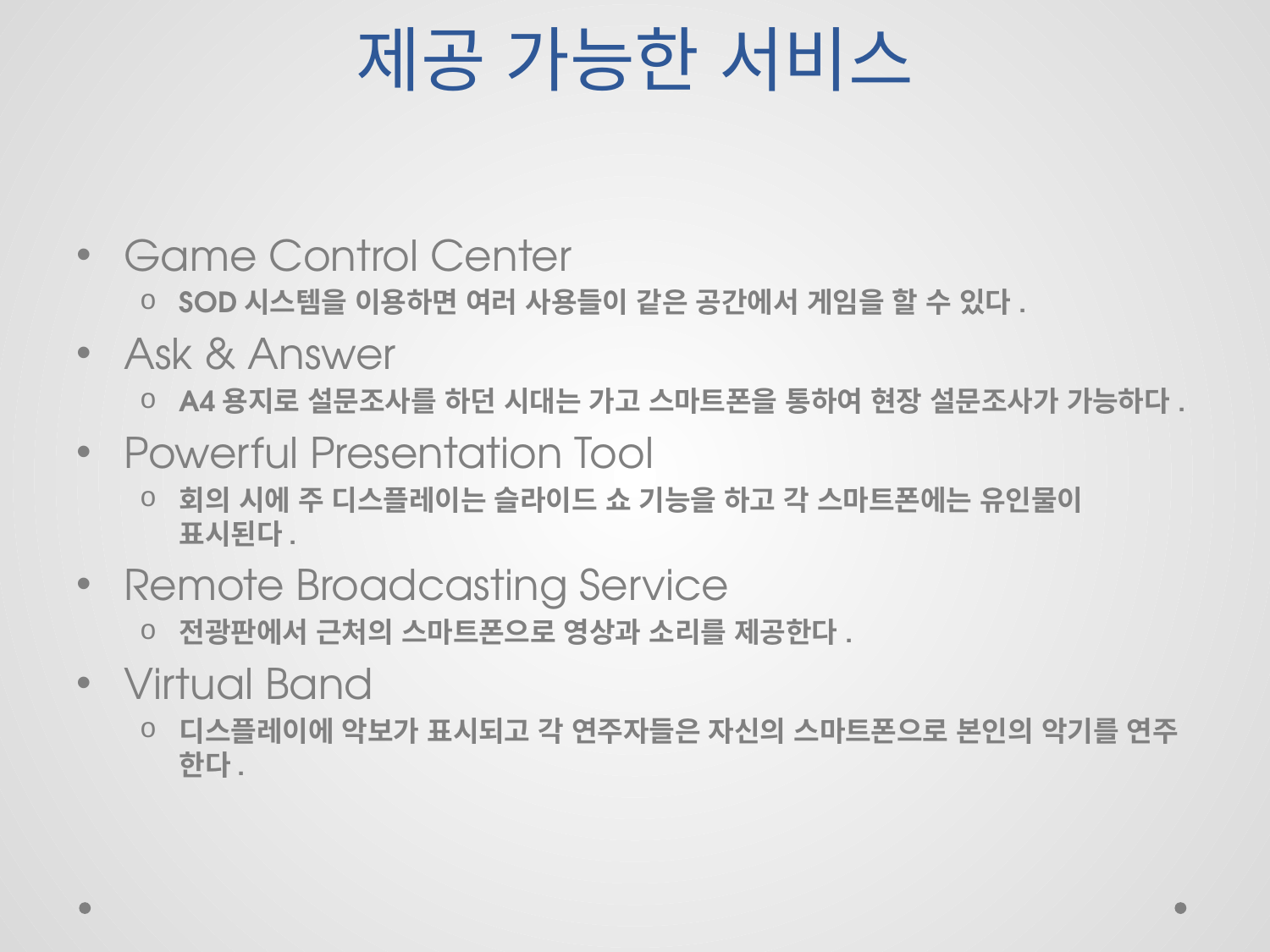

# 제공 가능한 서비스
Game Control Center
SOD시스템을 이용하면 여러 사용들이 같은 공간에서 게임을 할 수 있다.
Ask & Answer
A4용지로 설문조사를 하던 시대는 가고 스마트폰을 통하여 현장 설문조사가 가능하다.
Powerful Presentation Tool
회의 시에 주 디스플레이는 슬라이드 쇼 기능을 하고 각 스마트폰에는 유인물이 표시된다.
Remote Broadcasting Service
전광판에서 근처의 스마트폰으로 영상과 소리를 제공한다.
Virtual Band
디스플레이에 악보가 표시되고 각 연주자들은 자신의 스마트폰으로 본인의 악기를 연주 한다.